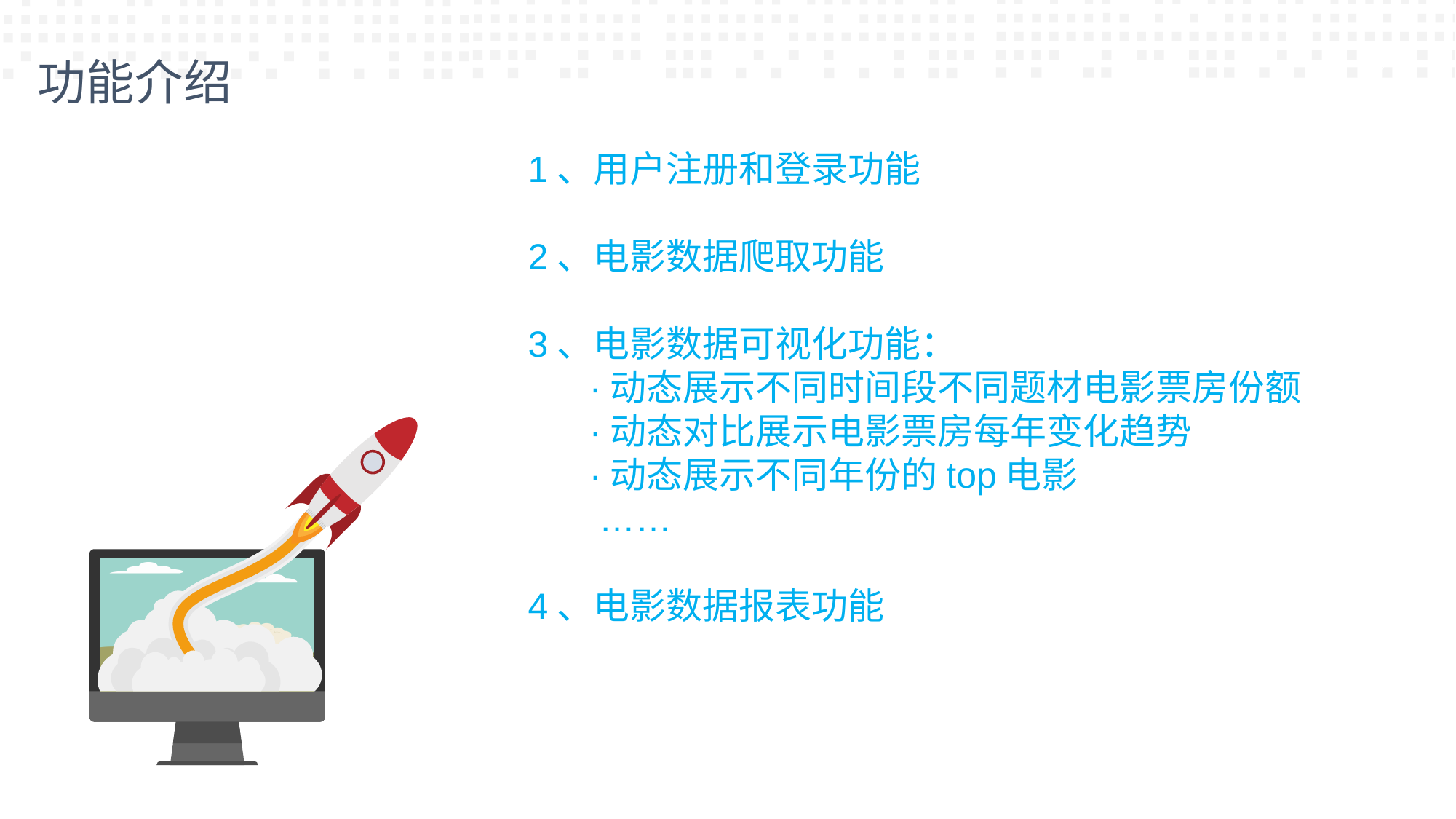

功能介绍
5
1、用户注册和登录功能

2、电影数据爬取功能

3、电影数据可视化功能：
      ·动态展示不同时间段不同题材电影票房份额
      ·动态对比展示电影票房每年变化趋势
      ·动态展示不同年份的top电影
       ……

4、电影数据报表功能